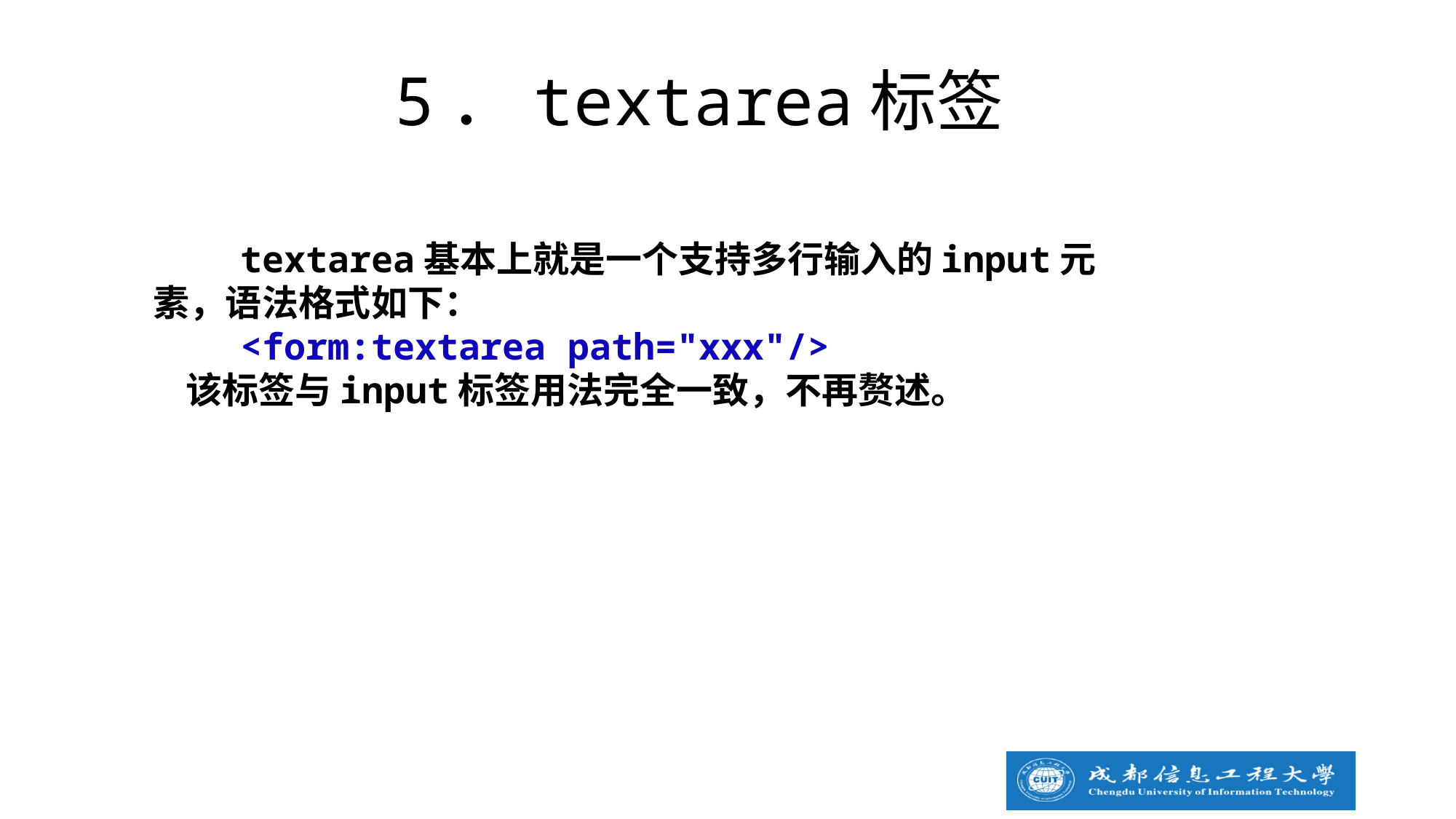

5．textarea标签
    textarea基本上就是一个支持多行输入的input元素，语法格式如下：
    <form:textarea path="xxx"/>
   该标签与input标签用法完全一致，不再赘述。